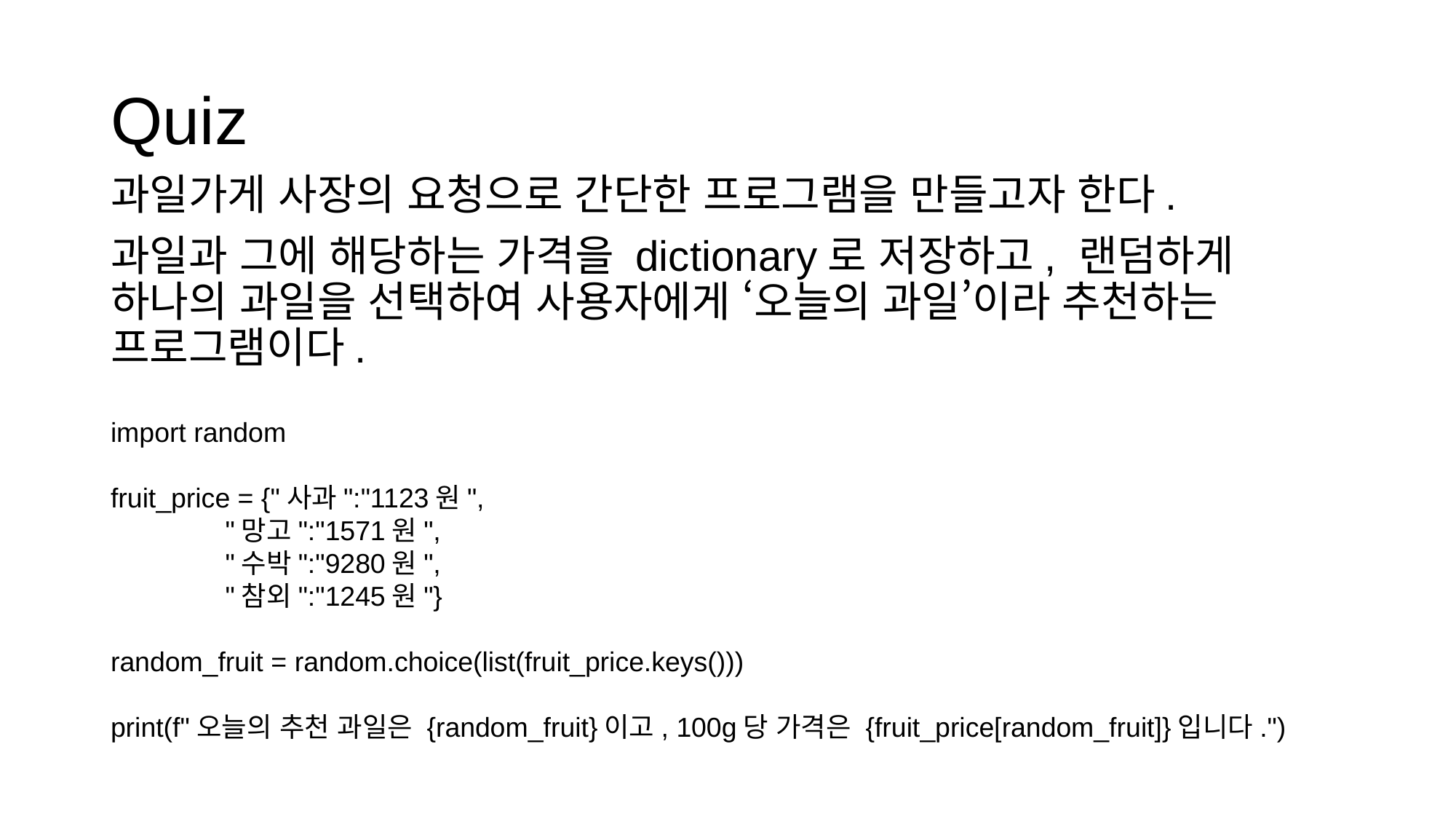

# Quiz
과일가게 사장의 요청으로 간단한 프로그램을 만들고자 한다.
과일과 그에 해당하는 가격을 dictionary로 저장하고, 랜덤하게 하나의 과일을 선택하여 사용자에게 ‘오늘의 과일’이라 추천하는 프로그램이다.

import random

fruit_price = {"사과":"1123원",
               "망고":"1571원",
               "수박":"9280원",
               "참외":"1245원"}

random_fruit = random.choice(list(fruit_price.keys()))

print(f"오늘의 추천 과일은 {random_fruit}이고, 100g당 가격은 {fruit_price[random_fruit]}입니다.")